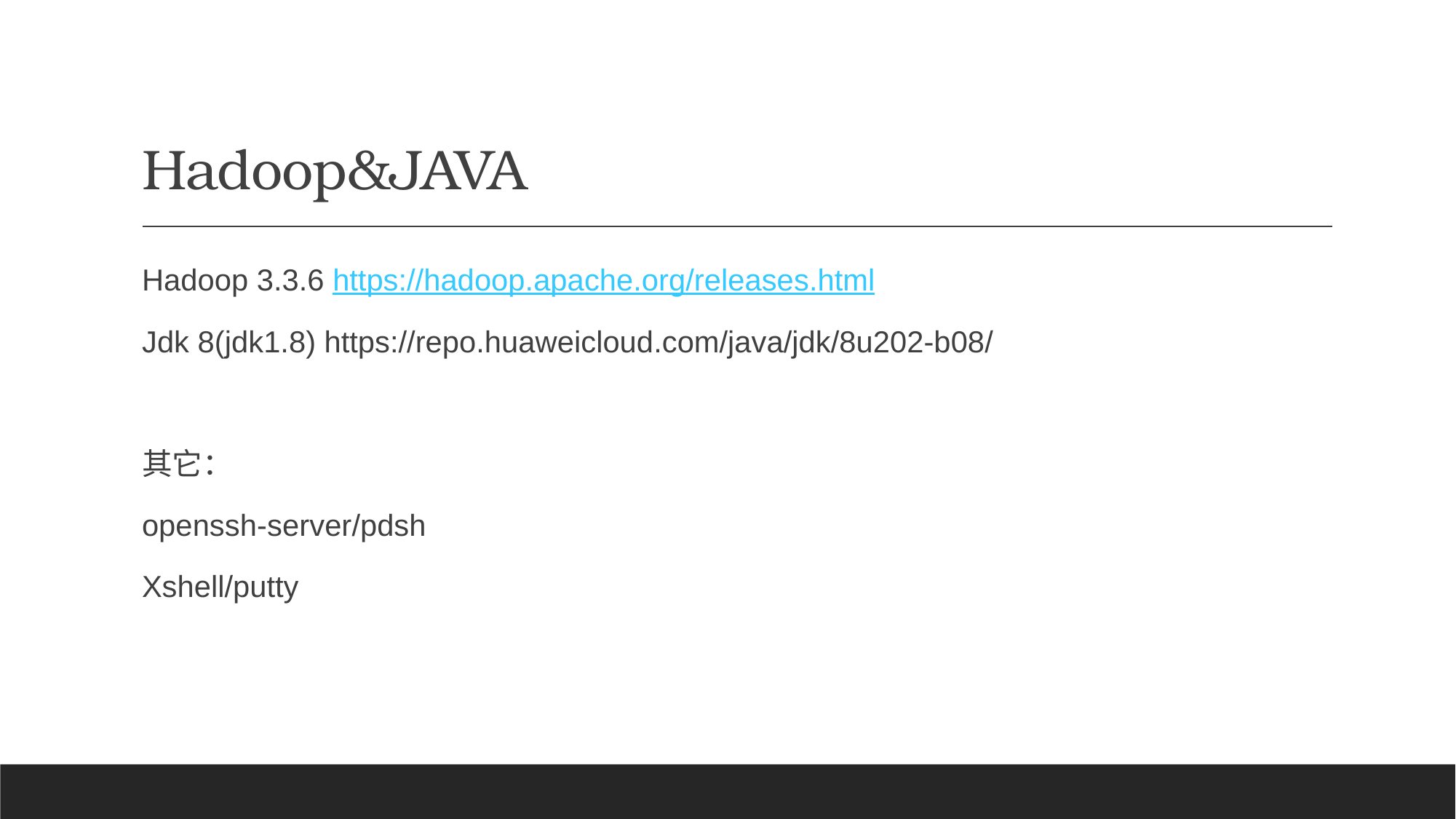

# Hadoop&JAVA
Hadoop 3.3.6 https://hadoop.apache.org/releases.html
Jdk 8(jdk1.8) https://repo.huaweicloud.com/java/jdk/8u202-b08/

其它：
openssh-server/pdsh
Xshell/putty